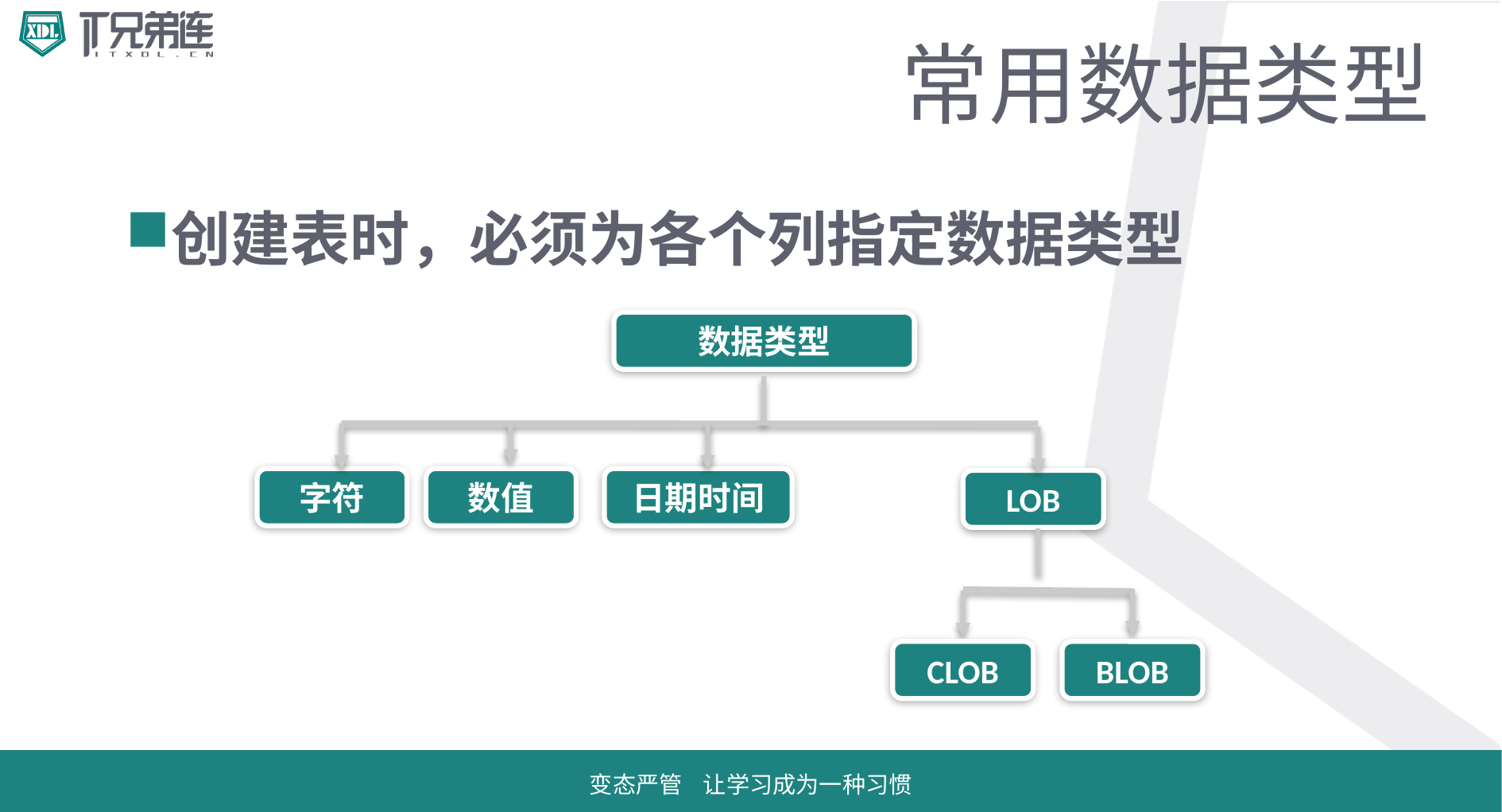

# 常用数据类型
创建表时，必须为各个列指定数据类型

数据类型

字符
数值
日期时间
LOB

CLOB
BLOB